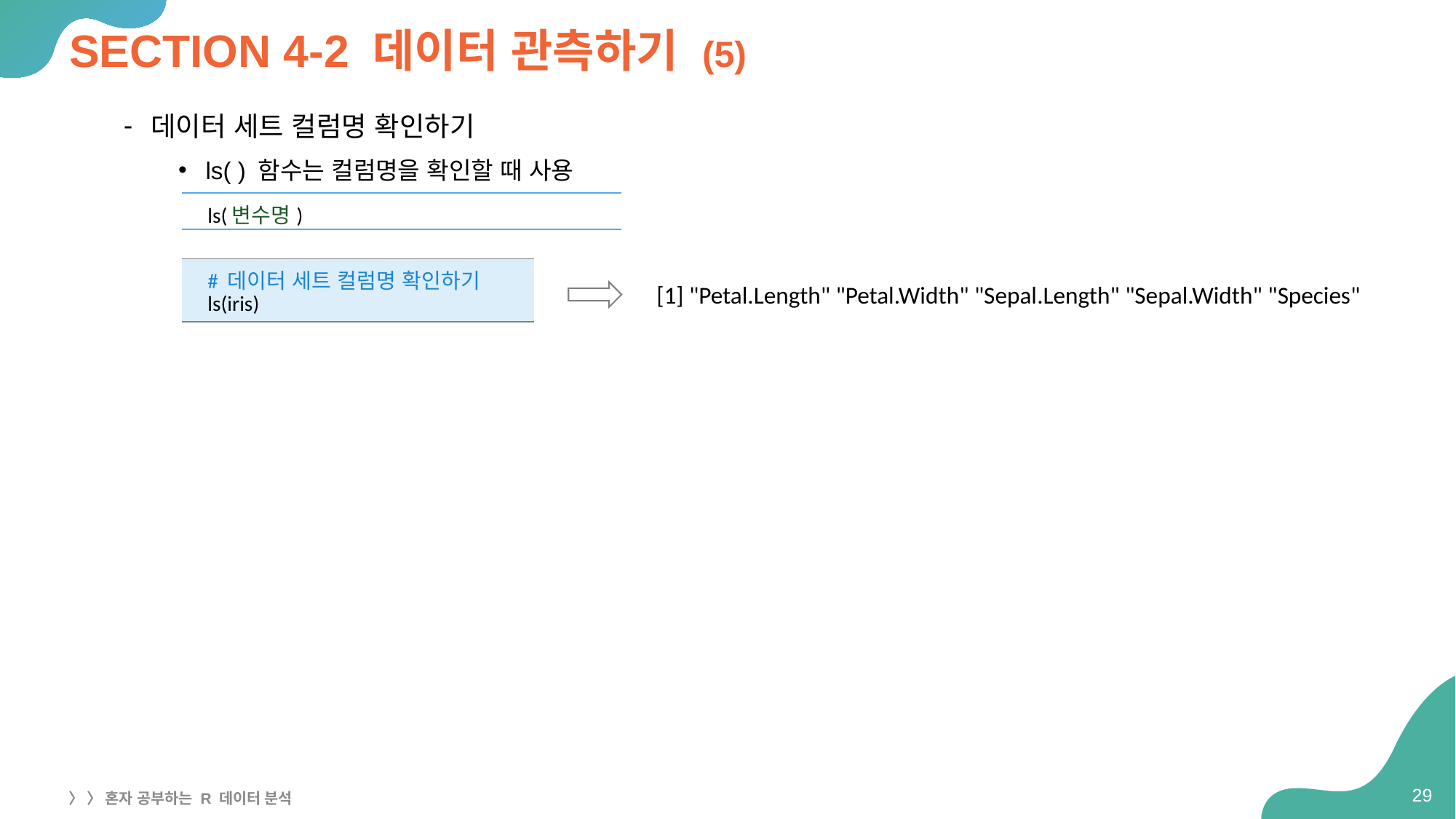

# SECTION 4-2 데이터 관측하기 (5)
데이터 세트 컬럼명 확인하기
ls( ) 함수는 컬럼명을 확인할 때 사용
| ls(변수명) |
| --- |
| # 데이터 세트 컬럼명 확인하기 ls(iris) |
| --- |
[1] "Petal.Length" "Petal.Width" "Sepal.Length" "Sepal.Width" "Species"

29
〉 〉 혼자 공부하는 R 데이터 분석